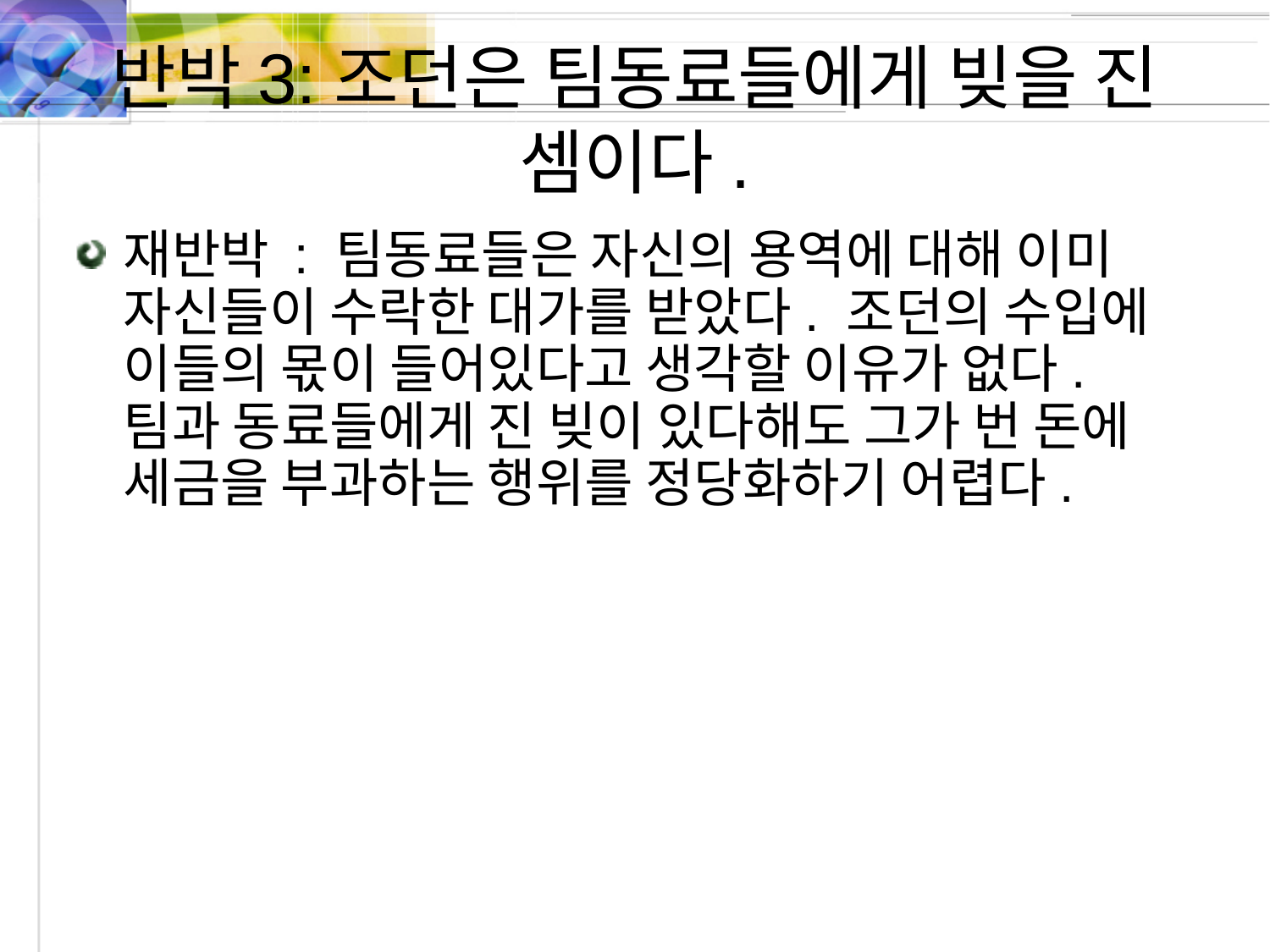

반박3:조던은 팀동료들에게 빚을 진 셈이다.
재반박 : 팀동료들은 자신의 용역에 대해 이미 자신들이 수락한 대가를 받았다. 조던의 수입에 이들의 몫이 들어있다고 생각할 이유가 없다. 팀과 동료들에게 진 빚이 있다해도 그가 번 돈에 세금을 부과하는 행위를 정당화하기 어렵다.